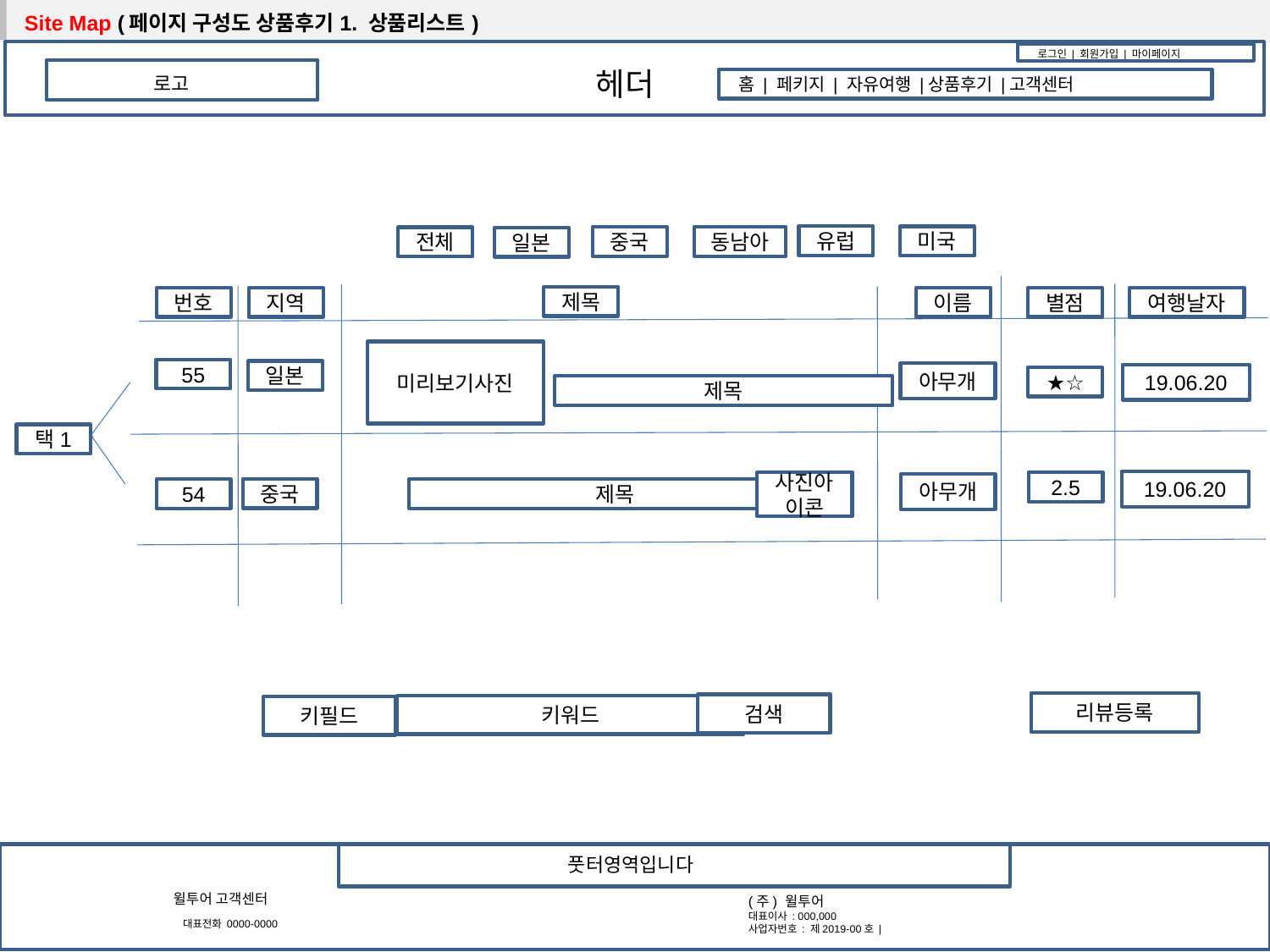

| Site Map (페이지 구성도 상품후기1. 상품리스트) |
| --- |

로그인 | 회원가입 | 마이페이지

헤더

로고
홈 | 페키지 | 자유여행 |상품후기 |고객센터

유럽
미국
중국
동남아
전체
일본

제목
별점
번호
지역
이름
여행날자

미리보기사진
55
일본
아무개
19.06.20
★☆
제목

택1

19.06.20
2.5
사진아이콘
아무개
중국
54
제목

리뷰등록
검색
키워드
키필드

풋터영역입니다
윌투어 고객센터
 대표전화 0000-0000
(주) 윌투어
대표이사 : 000,000
사업자번호 : 제2019-00호 |